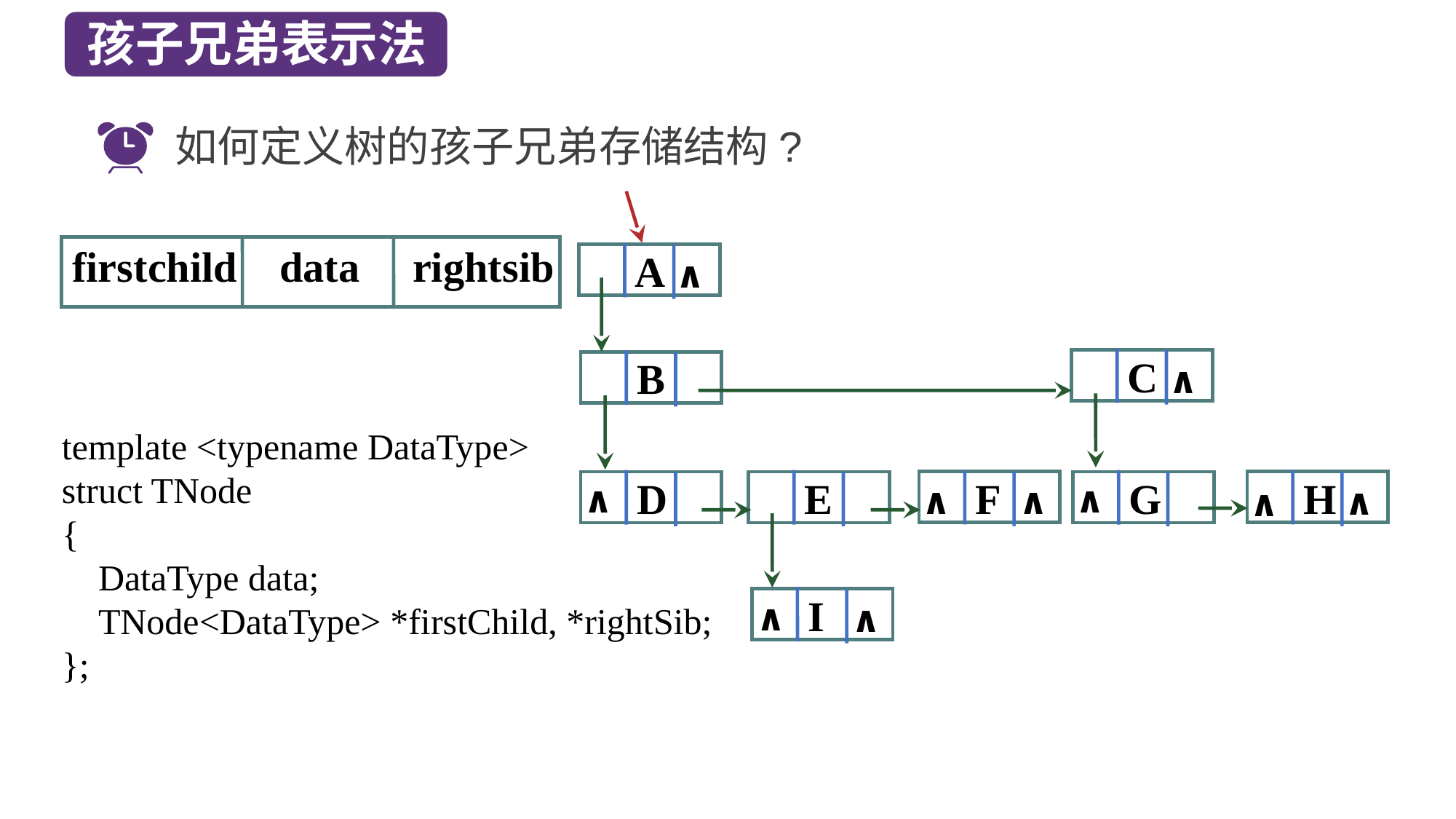

孩子兄弟表示法

如何定义树的孩子兄弟存储结构?

     A

∧

     C

     B

∧

     F

     H

     D

     E

     G

∧
∧
∧
∧
∧
∧

     I

∧
∧
firstchild    data     rightsib

template <typename DataType>
struct TNode
{
    DataType data;
    TNode<DataType> *firstChild, *rightSib;
};